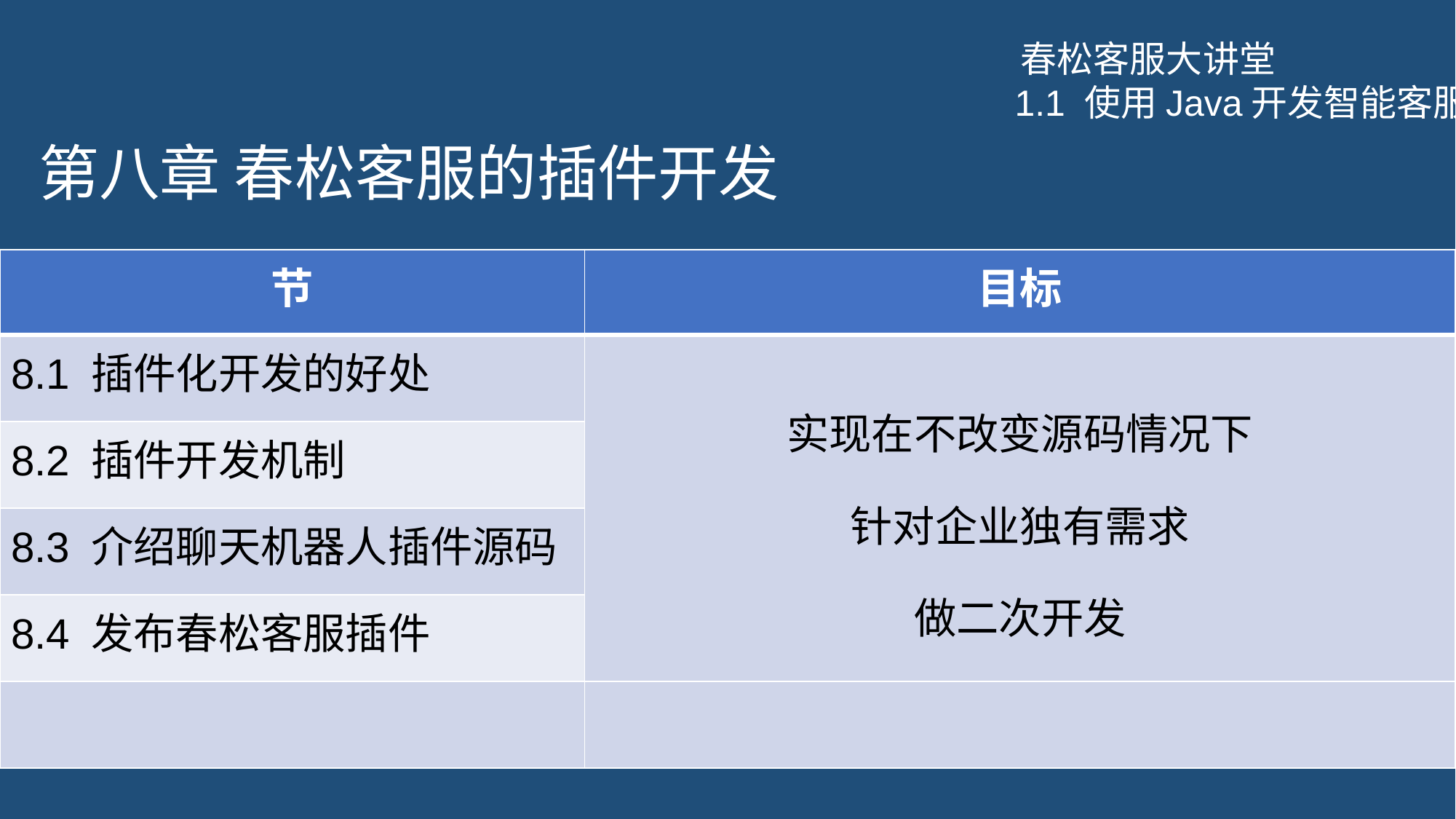

春松客服大讲堂
1.1 使用Java开发智能客服
第八章 春松客服的插件开发
| 节 | 目标 |
| --- | --- |
| 8.1 插件化开发的好处 | 实现在不改变源码情况下 针对企业独有需求 做二次开发 |
| 8.2 插件开发机制 |  |
| 8.3 介绍聊天机器人插件源码 |  |
| 8.4 发布春松客服插件 |  |
|  |  |